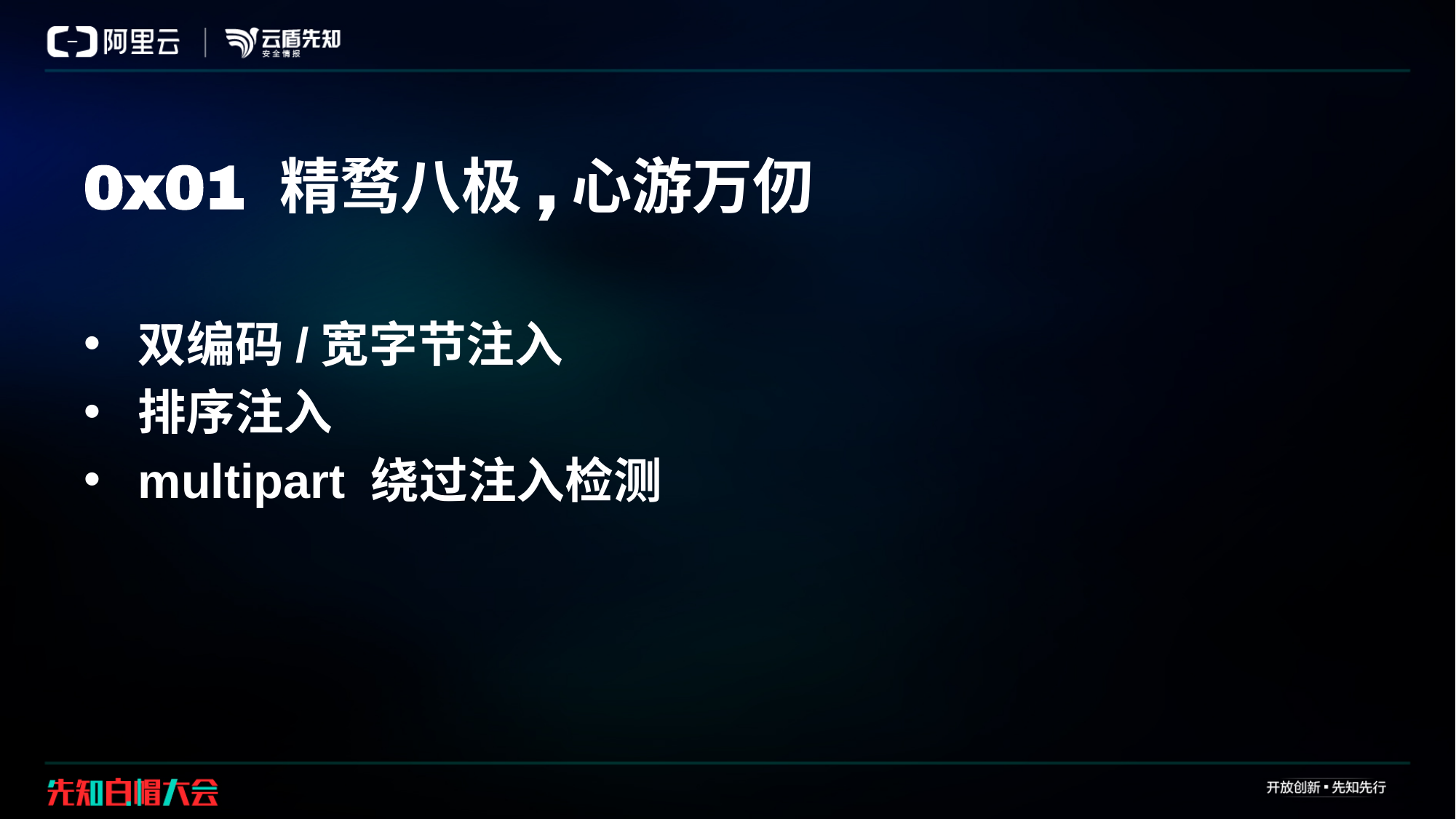

# 0x01 精骛八极,心游万仞
双编码/宽字节注入
排序注入
multipart 绕过注入检测